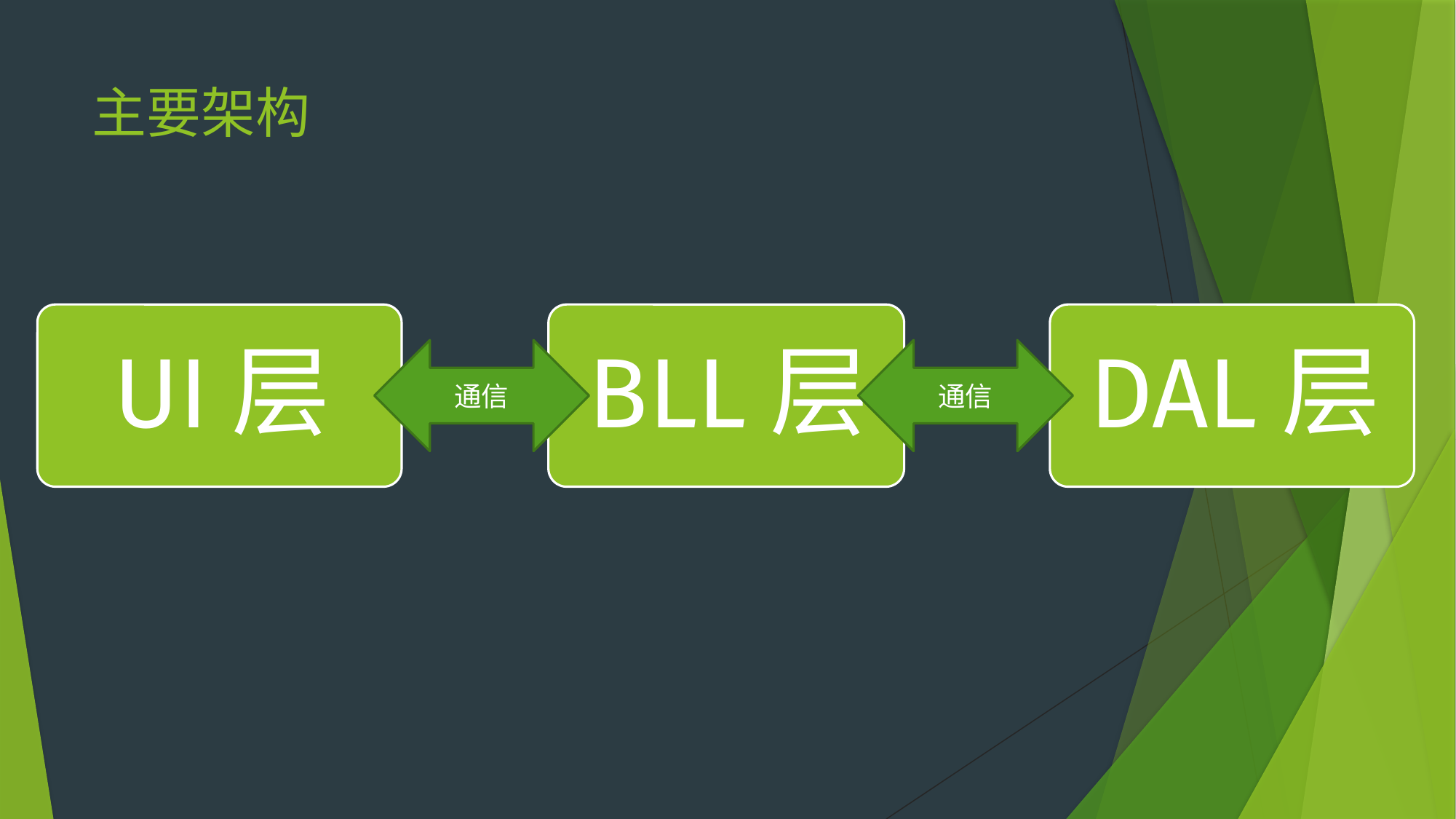

UI层

BLL层

DAL层
# 主要架构

通信

通信